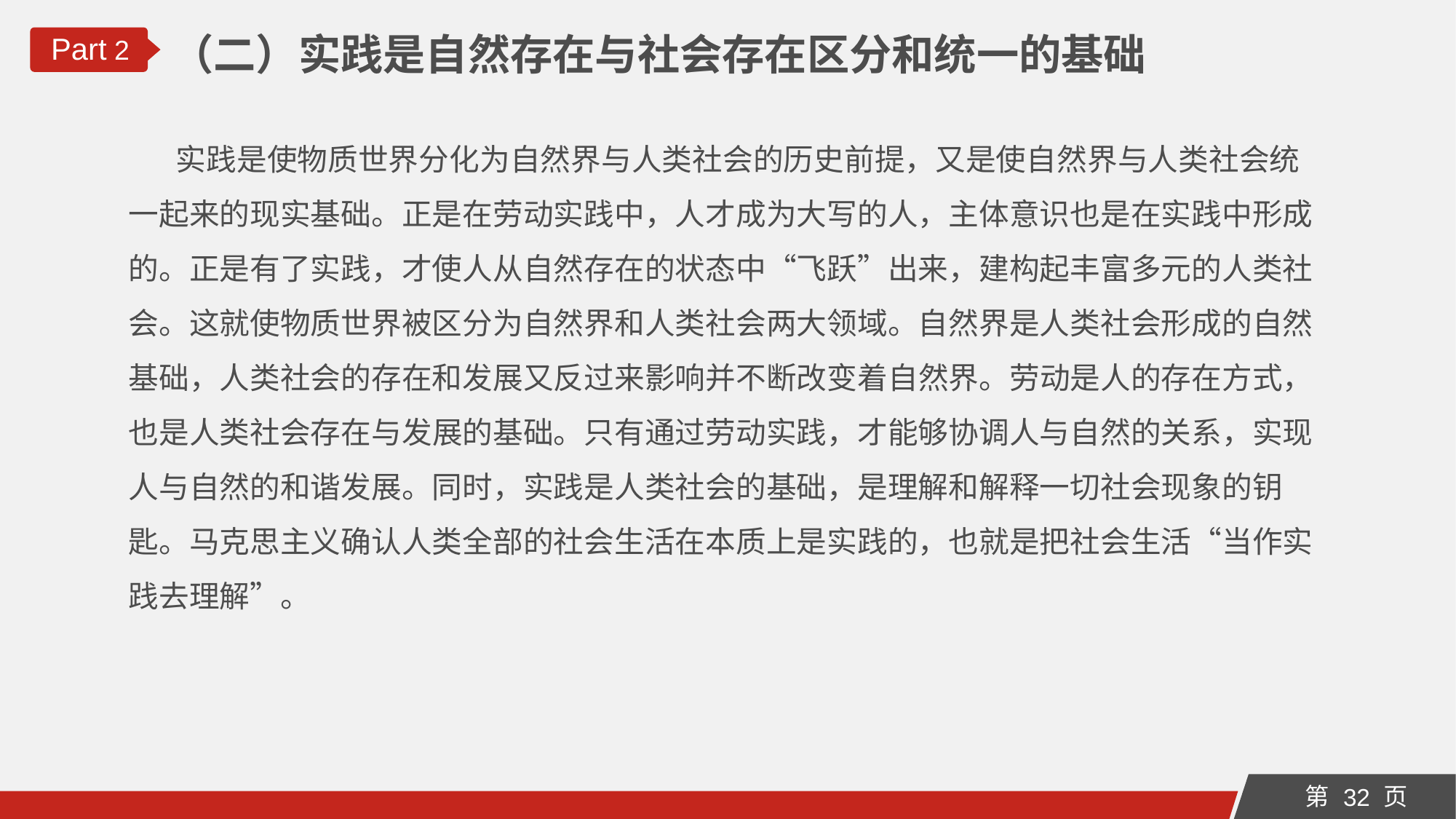

（二）实践是自然存在与社会存在区分和统一的基础
Part 2

      实践是使物质世界分化为自然界与人类社会的历史前提，又是使自然界与人类社会统一起来的现实基础。正是在劳动实践中，人才成为大写的人，主体意识也是在实践中形成的。正是有了实践，才使人从自然存在的状态中“飞跃”出来，建构起丰富多元的人类社会。这就使物质世界被区分为自然界和人类社会两大领域。自然界是人类社会形成的自然基础，人类社会的存在和发展又反过来影响并不断改变着自然界。劳动是人的存在方式，也是人类社会存在与发展的基础。只有通过劳动实践，才能够协调人与自然的关系，实现人与自然的和谐发展。同时，实践是人类社会的基础，是理解和解释一切社会现象的钥匙。马克思主义确认人类全部的社会生活在本质上是实践的，也就是把社会生活“当作实践去理解”。